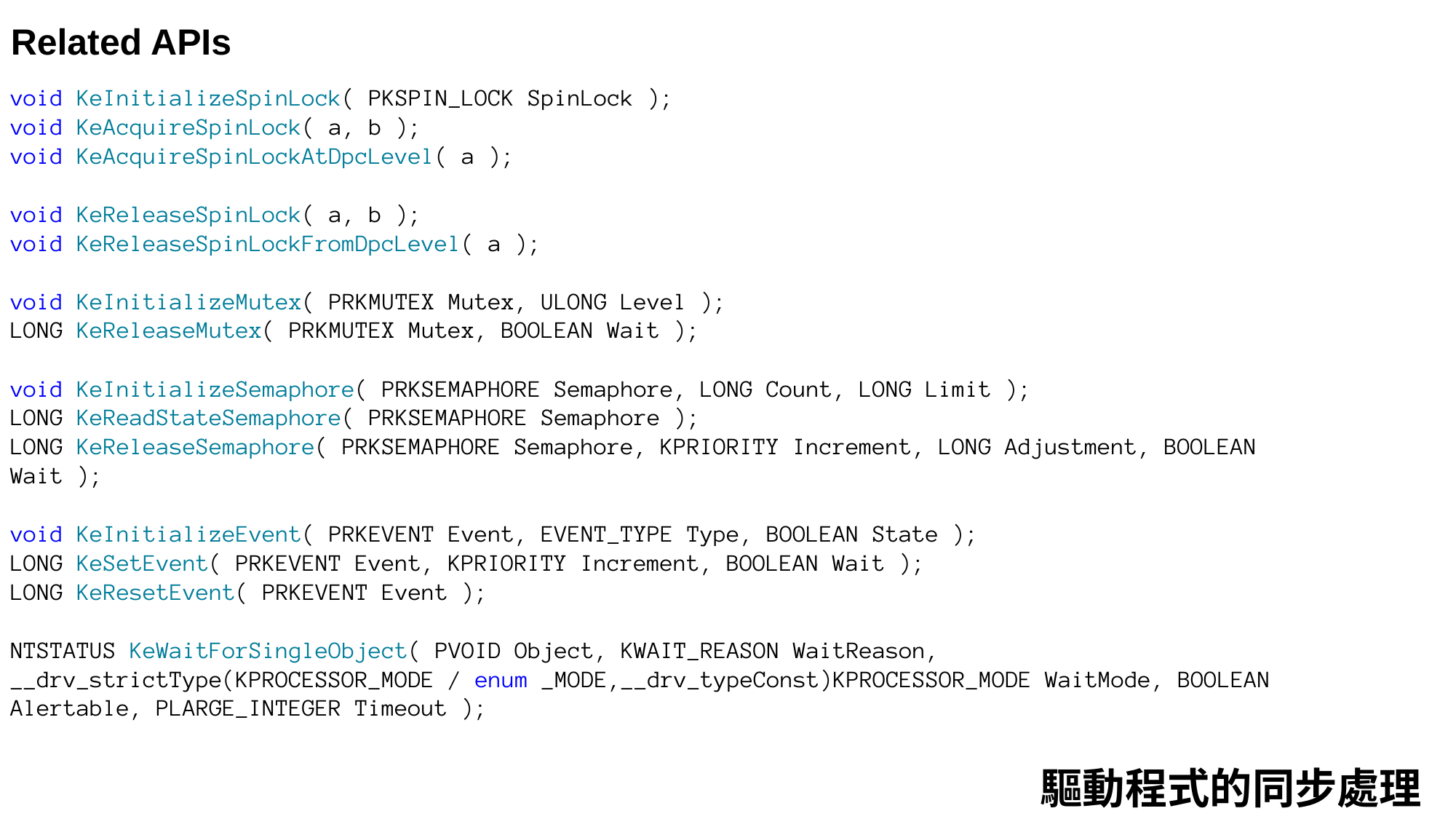

Related APIs
void KeInitializeSpinLock( PKSPIN_LOCK SpinLock );
void KeAcquireSpinLock( a, b );
void KeAcquireSpinLockAtDpcLevel( a );

void KeReleaseSpinLock( a, b );
void KeReleaseSpinLockFromDpcLevel( a );

void KeInitializeMutex( PRKMUTEX Mutex, ULONG Level );
LONG KeReleaseMutex( PRKMUTEX Mutex, BOOLEAN Wait );

void KeInitializeSemaphore( PRKSEMAPHORE Semaphore, LONG Count, LONG Limit );
LONG KeReadStateSemaphore( PRKSEMAPHORE Semaphore );
LONG KeReleaseSemaphore( PRKSEMAPHORE Semaphore, KPRIORITY Increment, LONG Adjustment, BOOLEAN Wait );

void KeInitializeEvent( PRKEVENT Event, EVENT_TYPE Type, BOOLEAN State );
LONG KeSetEvent( PRKEVENT Event, KPRIORITY Increment, BOOLEAN Wait );
LONG KeResetEvent( PRKEVENT Event );

NTSTATUS KeWaitForSingleObject( PVOID Object, KWAIT_REASON WaitReason, __drv_strictType(KPROCESSOR_MODE / enum _MODE,__drv_typeConst)KPROCESSOR_MODE WaitMode, BOOLEAN Alertable, PLARGE_INTEGER Timeout );

驅動程式的同步處理